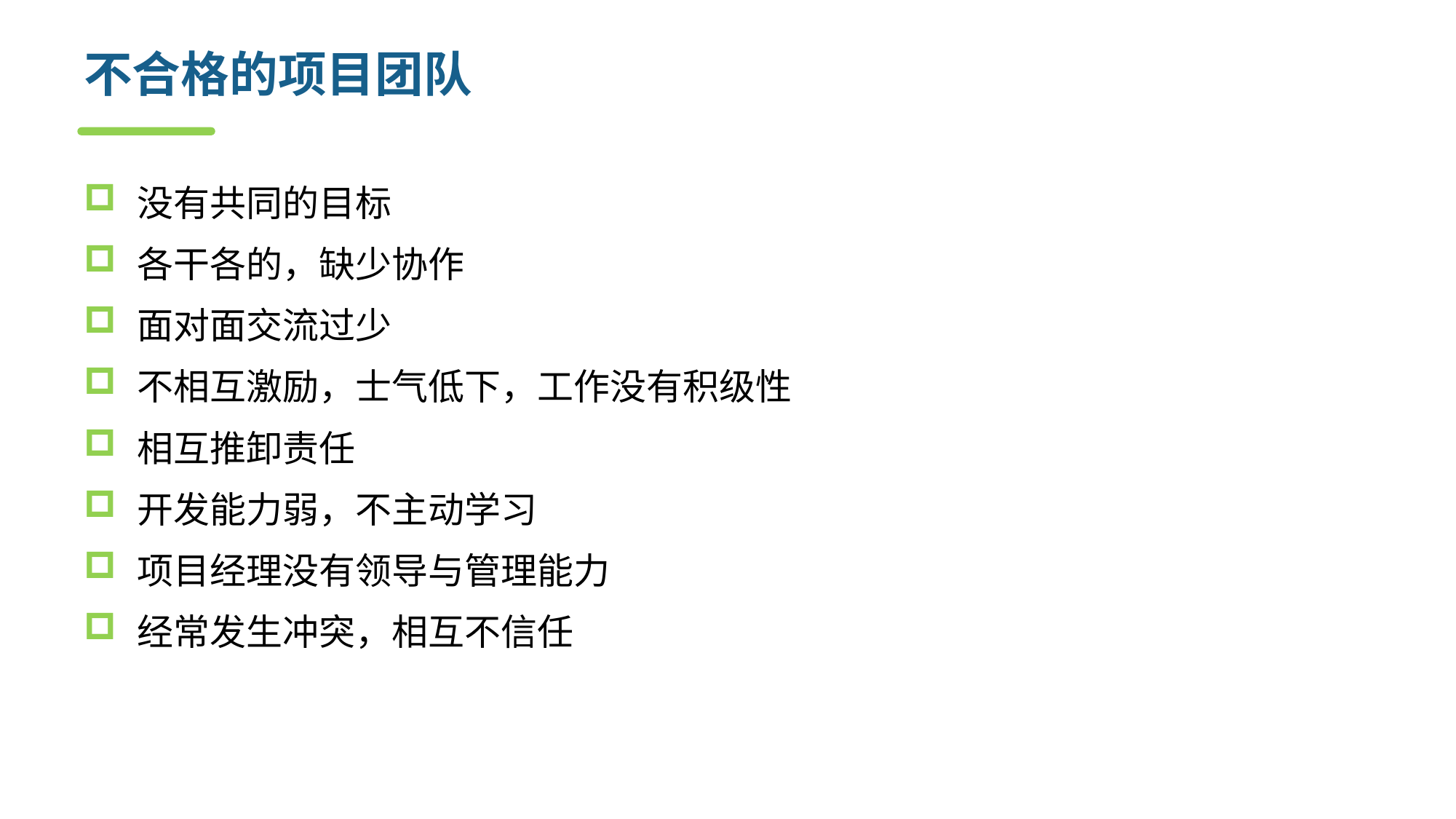

# 不合格的项目团队
没有共同的目标
各干各的，缺少协作
面对面交流过少
不相互激励，士气低下，工作没有积级性
相互推卸责任
开发能力弱，不主动学习
项目经理没有领导与管理能力
经常发生冲突，相互不信任

29